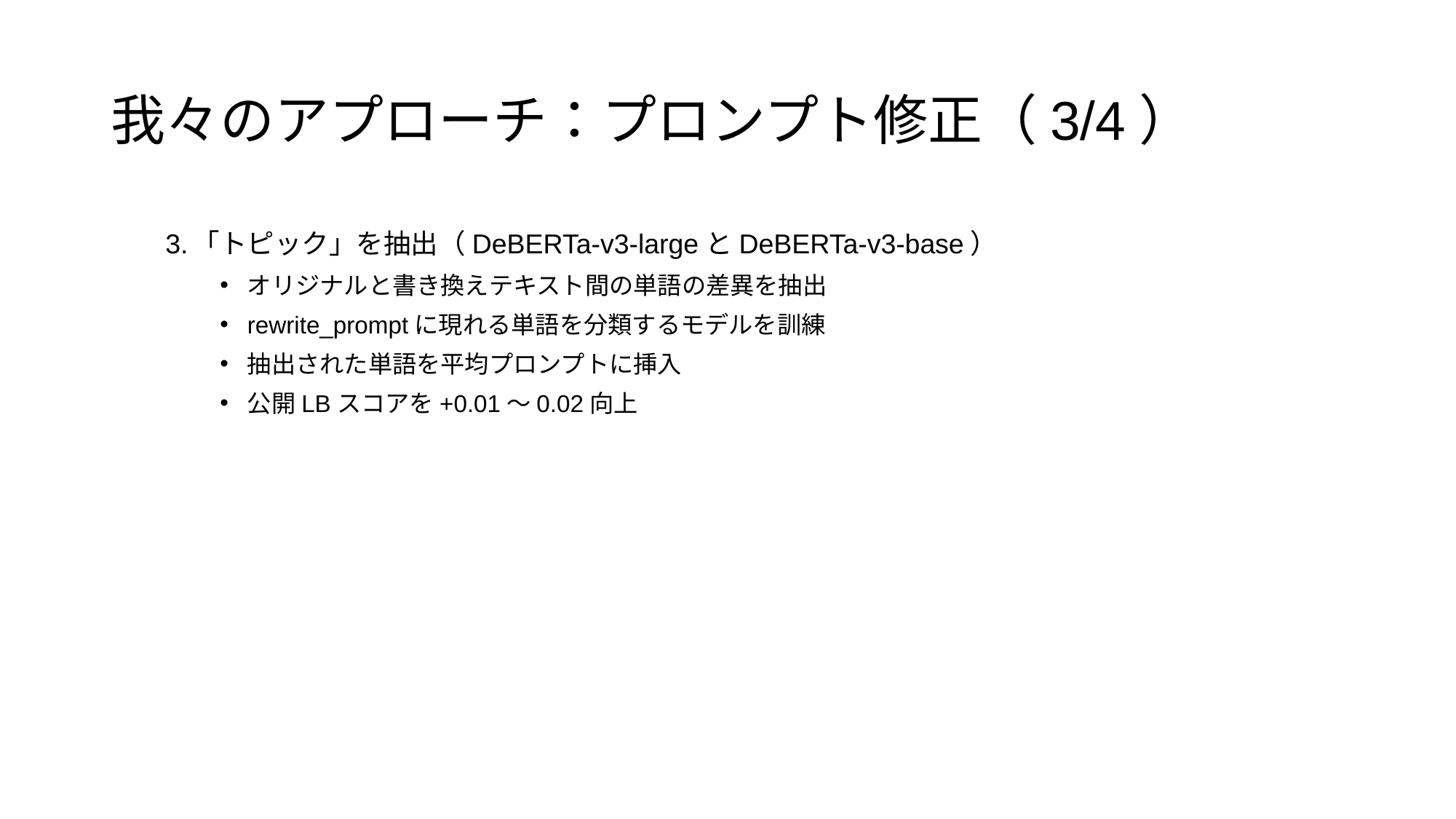

# 我々のアプローチ：プロンプト修正（3/4）
「トピック」を抽出（DeBERTa-v3-largeとDeBERTa-v3-base）
オリジナルと書き換えテキスト間の単語の差異を抽出
rewrite_promptに現れる単語を分類するモデルを訓練
抽出された単語を平均プロンプトに挿入
公開LBスコアを+0.01〜0.02向上